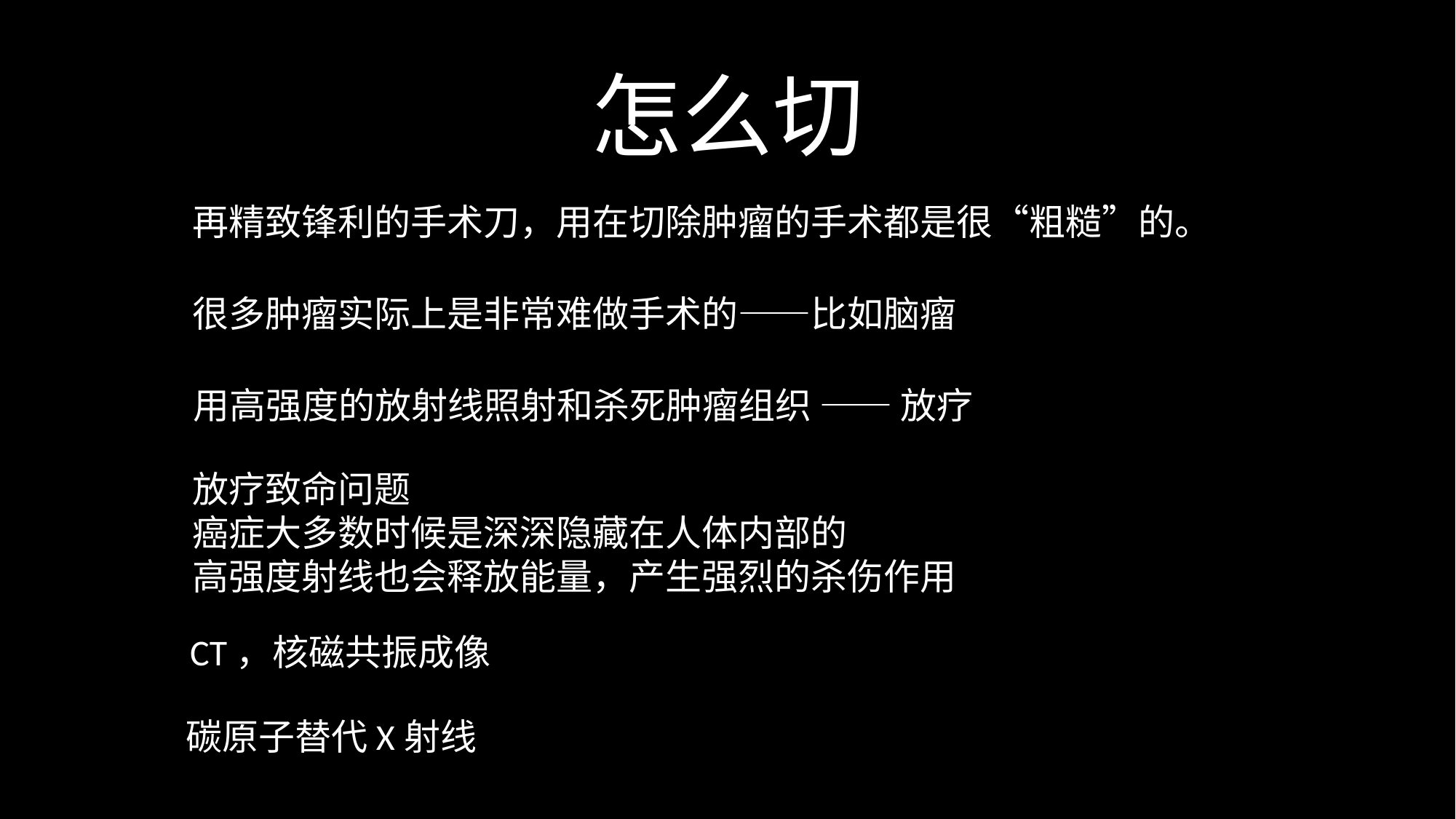

# 怎么切
再精致锋利的手术刀，用在切除肿瘤的手术都是很“粗糙”的。
很多肿瘤实际上是非常难做手术的——比如脑瘤
用高强度的放射线照射和杀死肿瘤组织 —— 放疗
放疗致命问题
癌症大多数时候是深深隐藏在人体内部的
高强度射线也会释放能量，产生强烈的杀伤作用
CT，核磁共振成像
碳原子替代X射线